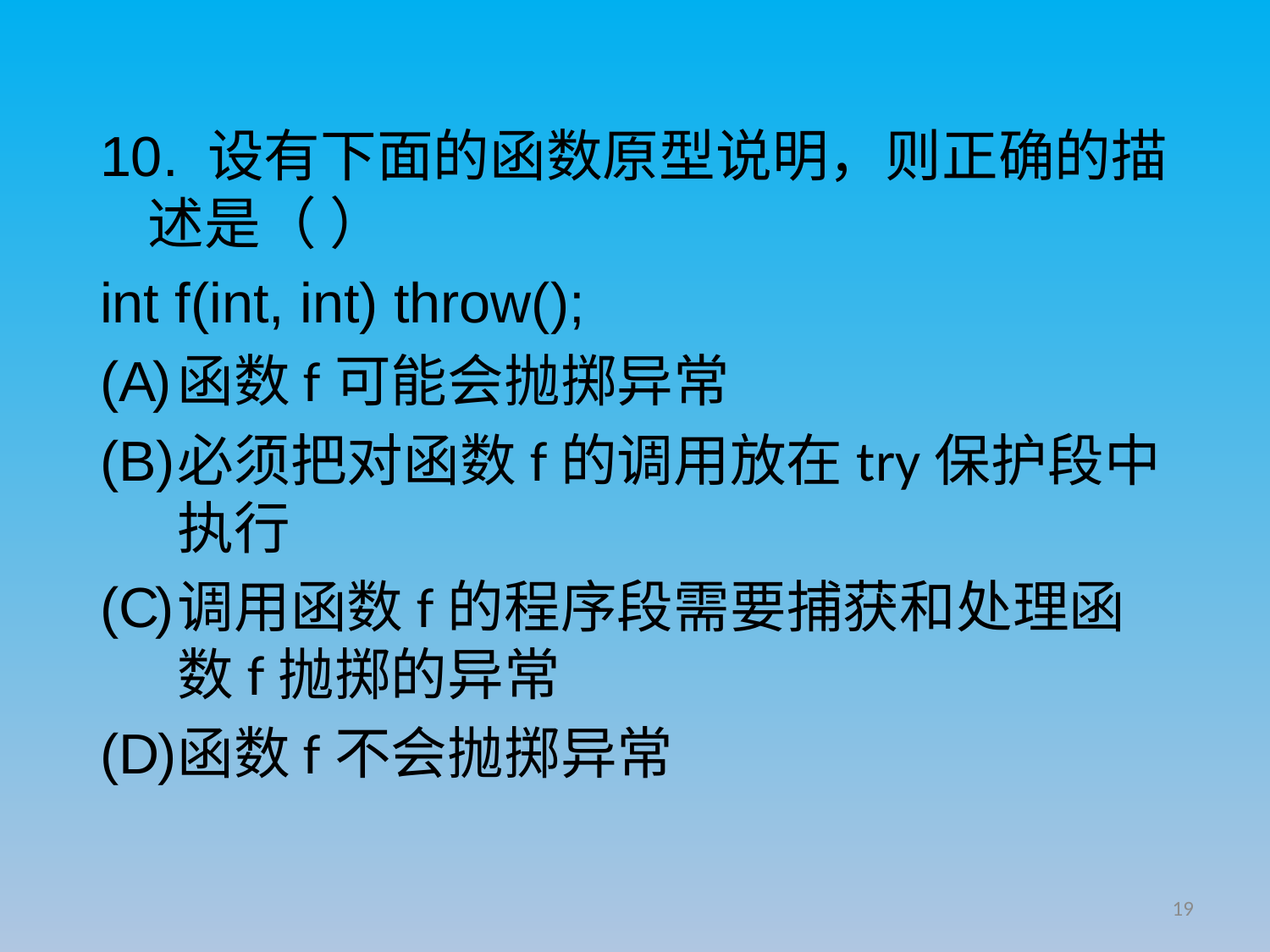

10. 设有下面的函数原型说明，则正确的描述是（ ）
int f(int, int) throw();
函数f可能会抛掷异常
必须把对函数f的调用放在try保护段中执行
调用函数f的程序段需要捕获和处理函数f抛掷的异常
函数f不会抛掷异常

19